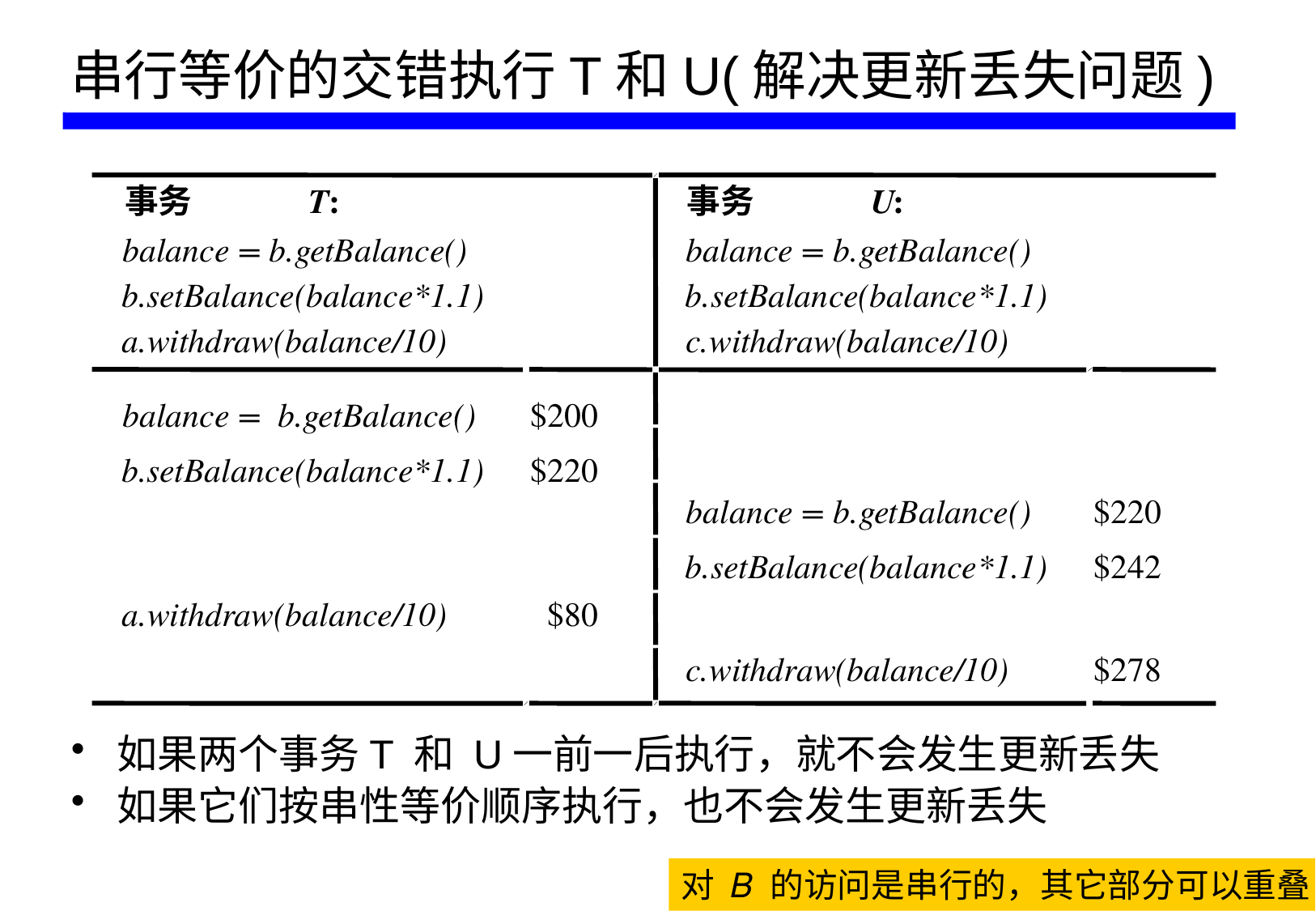

# 串行等价的交错执行T和U(解决更新丢失问题)

事务
T
:

事务
U
:

balance = b.getBalance()
balance = b.getBalance()
b.setBalance(balance*1.1)
b.setBalance(balance*1.1)
a.withdraw(balance/10)

c.withdraw(balance/10)

balance =  b.getBalance()
$200

b.setBalance(balance*1.1)
$220

balance = b.getBalance()
$220

b.setBalance(balance*1.1)
$242
a.withdraw(balance/10)

  $80

c.withdraw(balance/10)

$278

如果两个事务T 和 U一前一后执行，就不会发生更新丢失
如果它们按串性等价顺序执行，也不会发生更新丢失
对 B 的访问是串行的，其它部分可以重叠